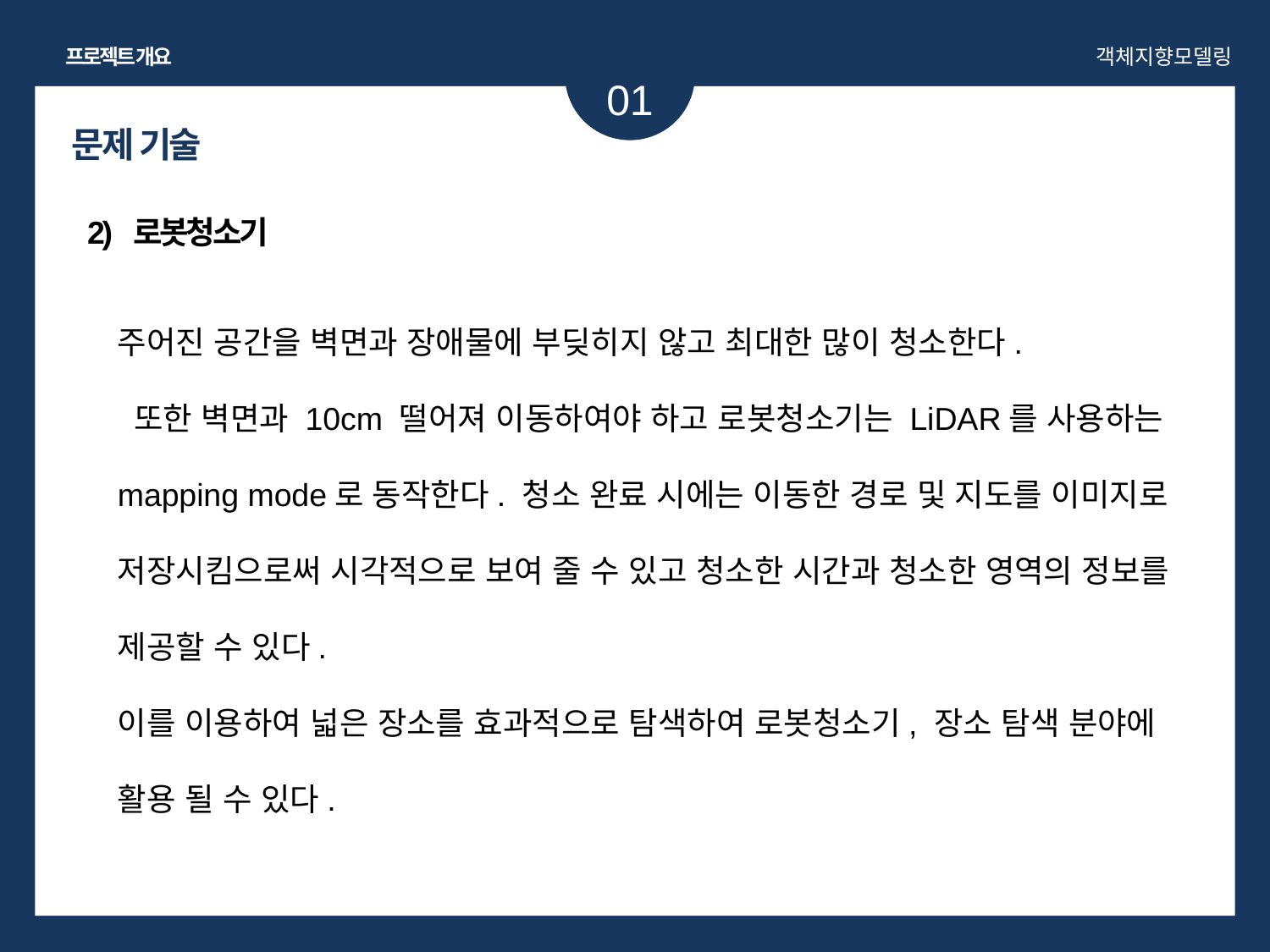

프로젝트 개요
객체지향모델링
01

문제 기술

2)  로봇청소기
주어진 공간을 벽면과 장애물에 부딪히지 않고 최대한 많이 청소한다.
 또한 벽면과 10cm 떨어져 이동하여야 하고 로봇청소기는 LiDAR를 사용하는 mapping mode로 동작한다. 청소 완료 시에는 이동한 경로 및 지도를 이미지로 저장시킴으로써 시각적으로 보여 줄 수 있고 청소한 시간과 청소한 영역의 정보를 제공할 수 있다.
이를 이용하여 넓은 장소를 효과적으로 탐색하여 로봇청소기, 장소 탐색 분야에 활용 될 수 있다.